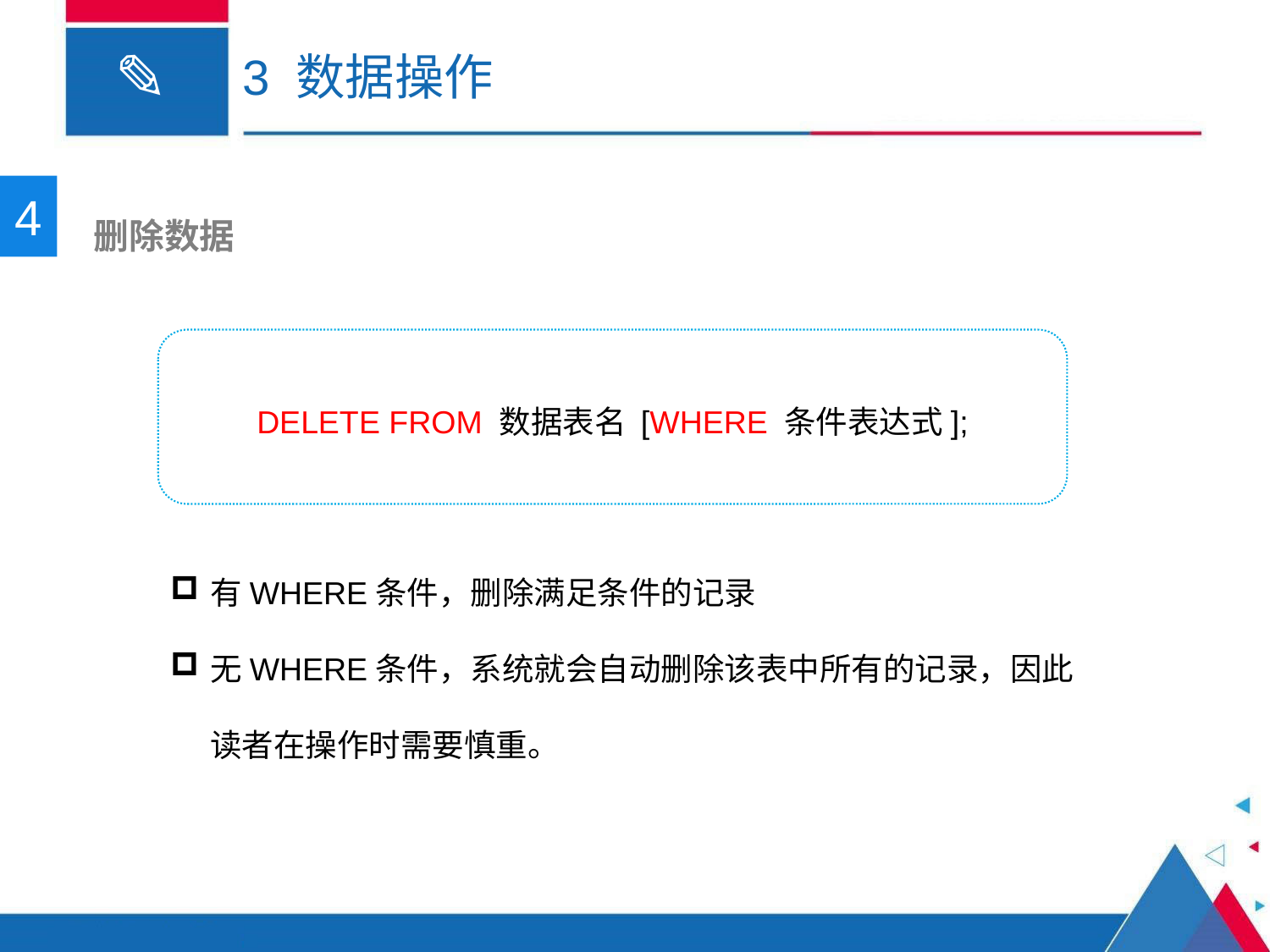

# 3 数据操作

4
  删除数据

DELETE FROM 数据表名 [WHERE 条件表达式];
有WHERE条件，删除满足条件的记录
无WHERE条件，系统就会自动删除该表中所有的记录，因此读者在操作时需要慎重。